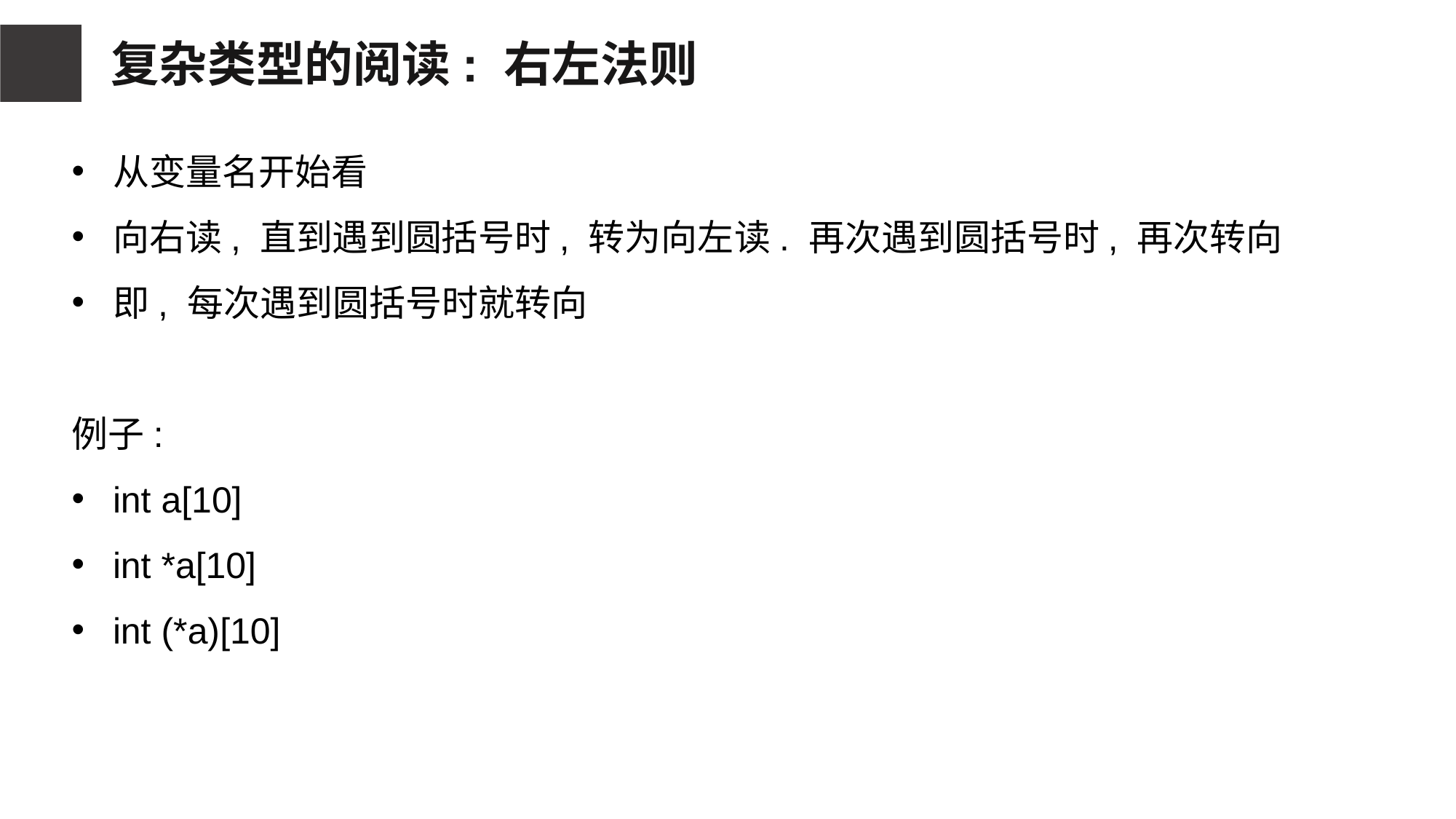

复杂类型的阅读: 右左法则
从变量名开始看
向右读, 直到遇到圆括号时, 转为向左读. 再次遇到圆括号时, 再次转向
即, 每次遇到圆括号时就转向

例子:
int a[10]
int *a[10]
int (*a)[10]